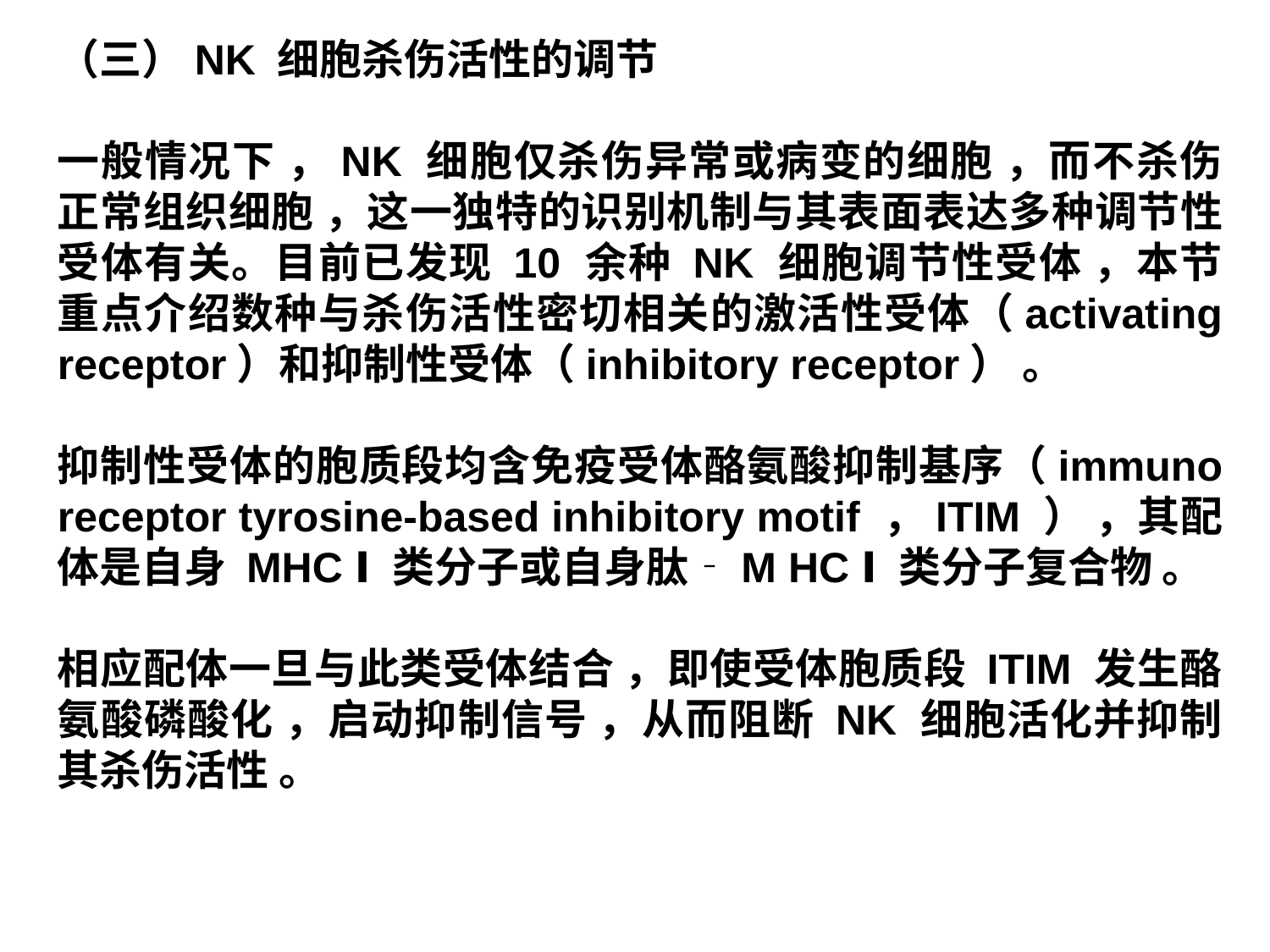

（三）NK 细胞杀伤活性的调节

一般情况下 ，NK 细胞仅杀伤异常或病变的细胞 ，而不杀伤正常组织细胞 ，这一独特的识别机制与其表面表达多种调节性受体有关。目前已发现 10 余种 NK 细胞调节性受体 ，本节重点介绍数种与杀伤活性密切相关的激活性受体（activating receptor）和抑制性受体（inhibitory receptor） 。

抑制性受体的胞质段均含免疫受体酪氨酸抑制基序（immuno receptor tyrosine‐based inhibitory motif ，ITIM ） ，其配体是自身 MHC Ⅰ 类分子或自身肽‐M HC Ⅰ 类分子复合物 。

相应配体一旦与此类受体结合 ，即使受体胞质段 ITIM 发生酪氨酸磷酸化 ，启动抑制信号 ，从而阻断 NK 细胞活化并抑制其杀伤活性 。